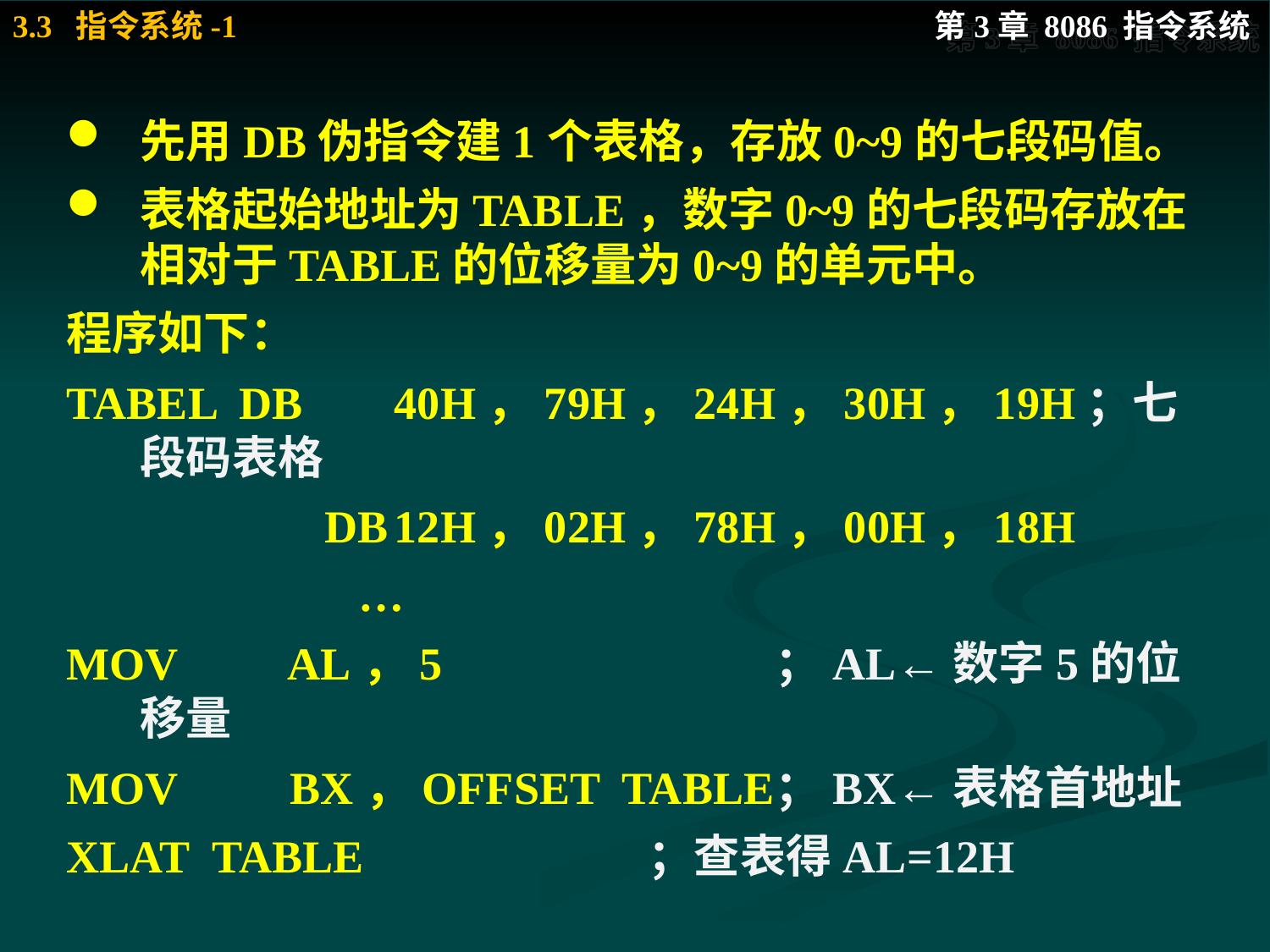

先用DB伪指令建1个表格，存放0~9的七段码值。
表格起始地址为TABLE，数字0~9的七段码存放在相对于TABLE的位移量为0~9的单元中。
程序如下：
TABEL  DB	40H，79H，24H，30H，19H；七段码表格
		     DB	12H，02H，78H，00H，18H
		        …
MOV	  AL，5			；AL←数字5的位移量
MOV	  BX，OFFSET  TABLE	；BX←表格首地址
XLAT  TABLE			；查表得AL=12H